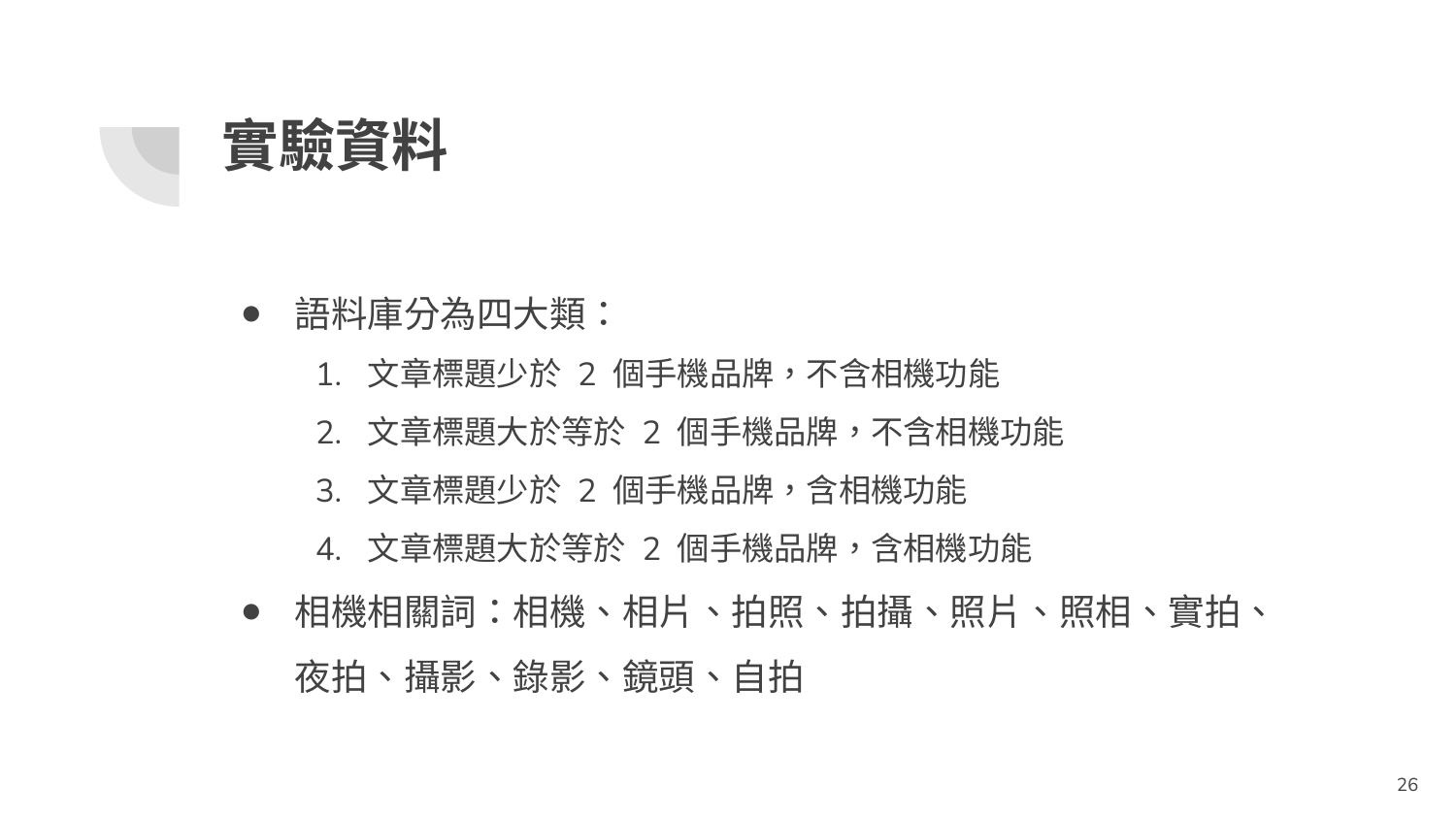

# 實驗資料
語料庫分為四大類：
文章標題少於 2 個手機品牌，不含相機功能
文章標題大於等於 2 個手機品牌，不含相機功能
文章標題少於 2 個手機品牌，含相機功能
文章標題大於等於 2 個手機品牌，含相機功能
相機相關詞：相機、相片、拍照、拍攝、照片、照相、實拍、夜拍、攝影、錄影、鏡頭、自拍
26